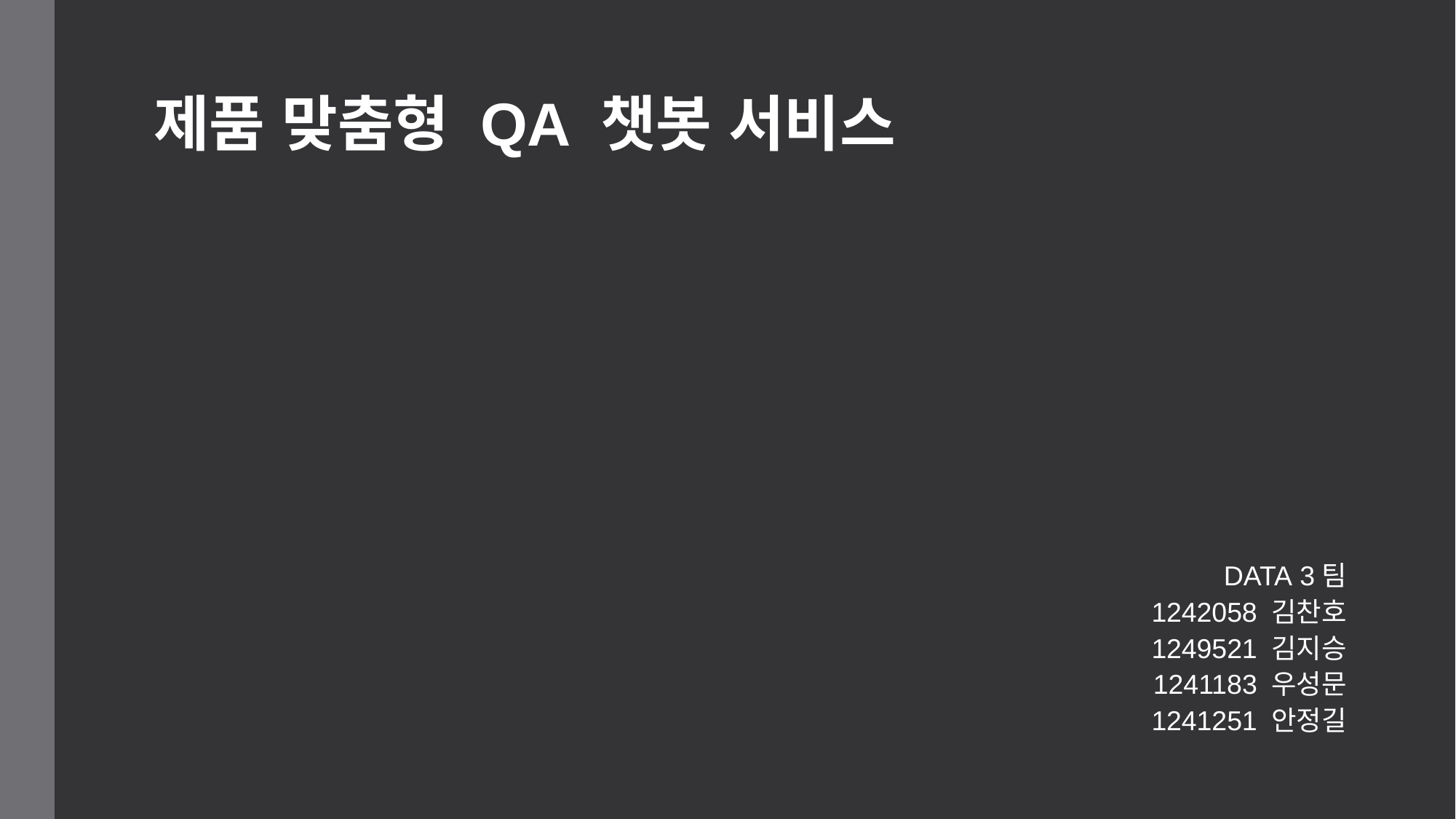

제품 맞춤형 QA 챗봇 서비스
DATA 3팀
1242058 김찬호
1249521 김지승
1241183 우성문
1241251 안정길